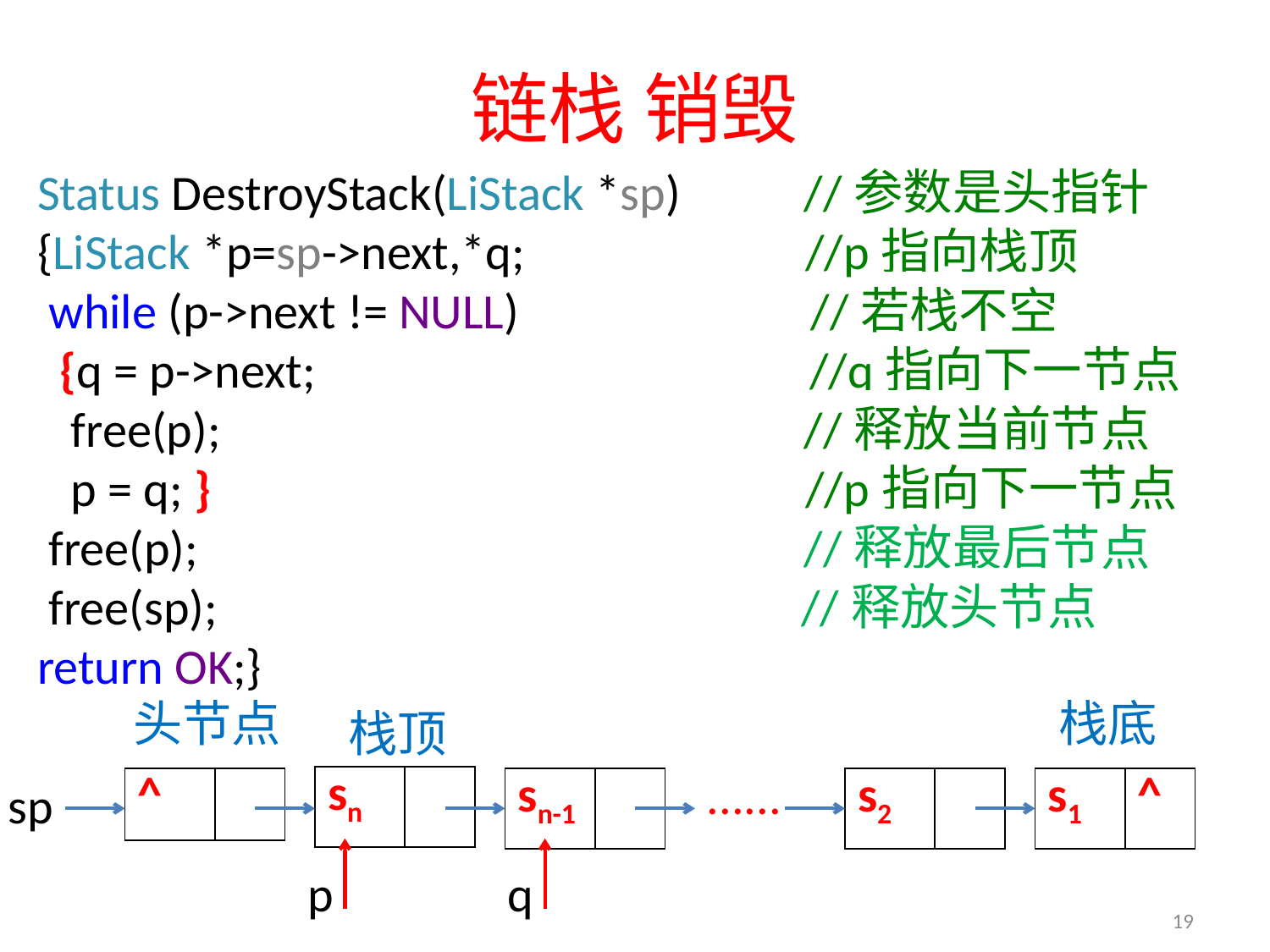

# 链栈 销毁
Status DestroyStack(LiStack *sp)           //参数是头指针
{LiStack *p=sp->next,*q;                         //p指向栈顶
 while (p->next != NULL)                          //若栈不空
  {q = p->next;                                            //q指向下一节点
   free(p);                                                    //释放当前节点
   p = q; }                                                     //p指向下一节点
 free(p);                                                      //释放最后节点
 free(sp);                                                    //释放头节点
return OK;}
头节点
栈底
栈顶
......
| sn |  |
| --- | --- |
sp
| ^ |  |
| --- | --- |
| sn-1 |  |
| --- | --- |
| s2 |  |
| --- | --- |
| s1 | ^ |
| --- | --- |
p
q
19